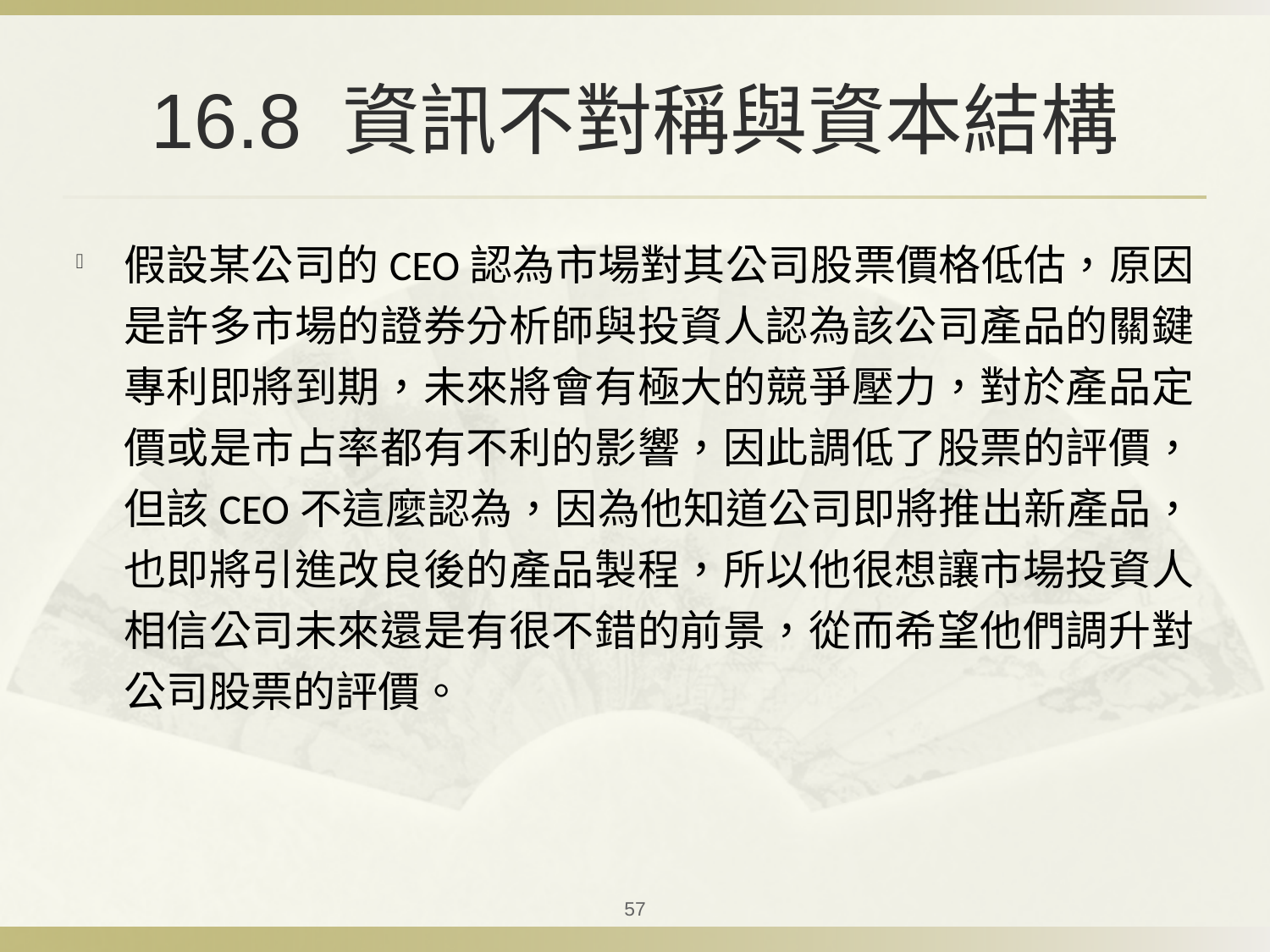

# 16.8 資訊不對稱與資本結構
假設某公司的CEO認為市場對其公司股票價格低估，原因是許多市場的證券分析師與投資人認為該公司產品的關鍵專利即將到期，未來將會有極大的競爭壓力，對於產品定價或是市占率都有不利的影響，因此調低了股票的評價，但該CEO不這麼認為，因為他知道公司即將推出新產品，也即將引進改良後的產品製程，所以他很想讓市場投資人相信公司未來還是有很不錯的前景，從而希望他們調升對公司股票的評價。
57